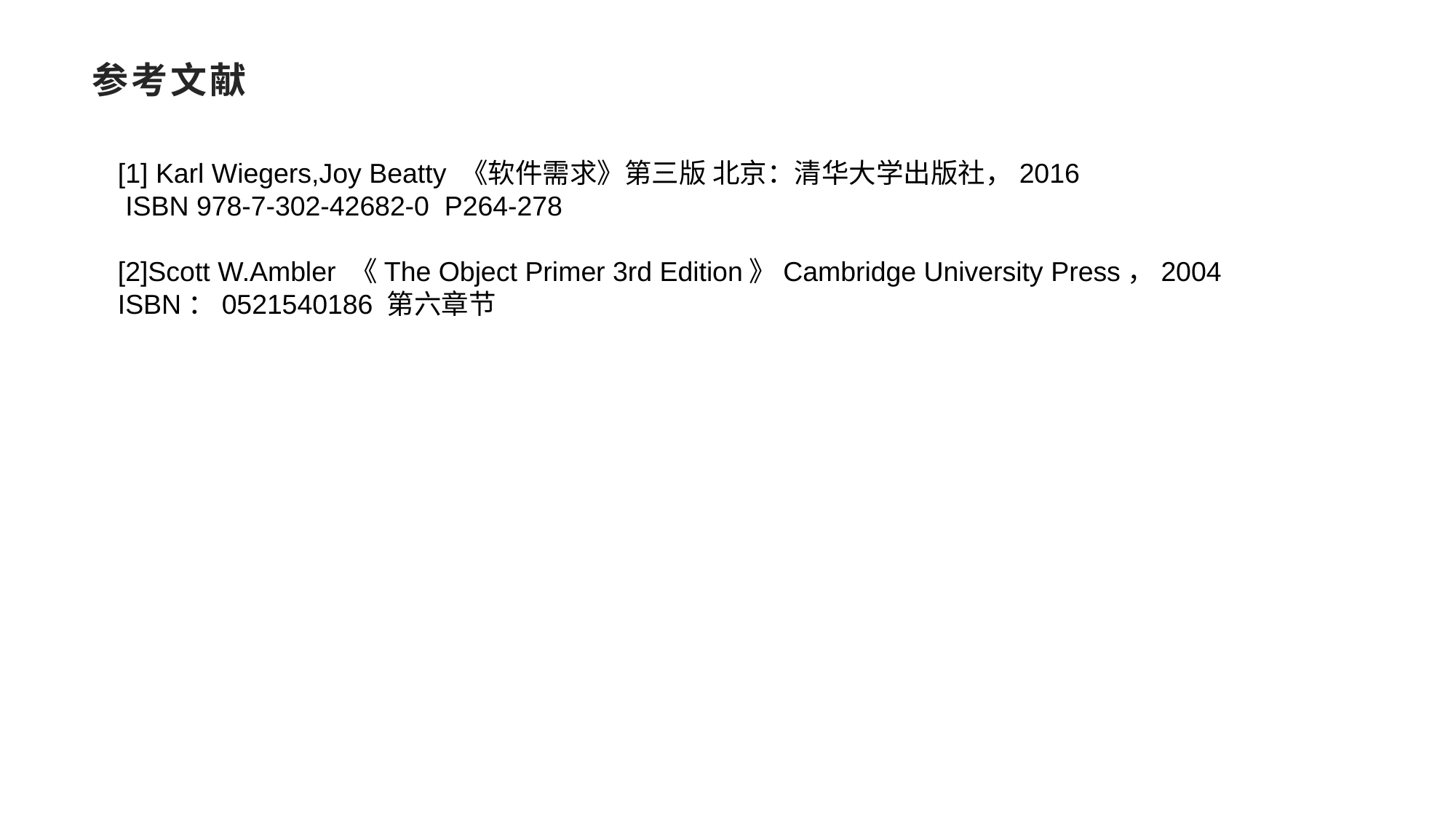

# 参考文献
[1] Karl Wiegers,Joy Beatty 《软件需求》第三版 北京：清华大学出版社，2016
 ISBN 978-7-302-42682-0  P264-278

[2]Scott W.Ambler 《The Object Primer 3rd Edition》Cambridge University Press，2004
ISBN：0521540186 第六章节